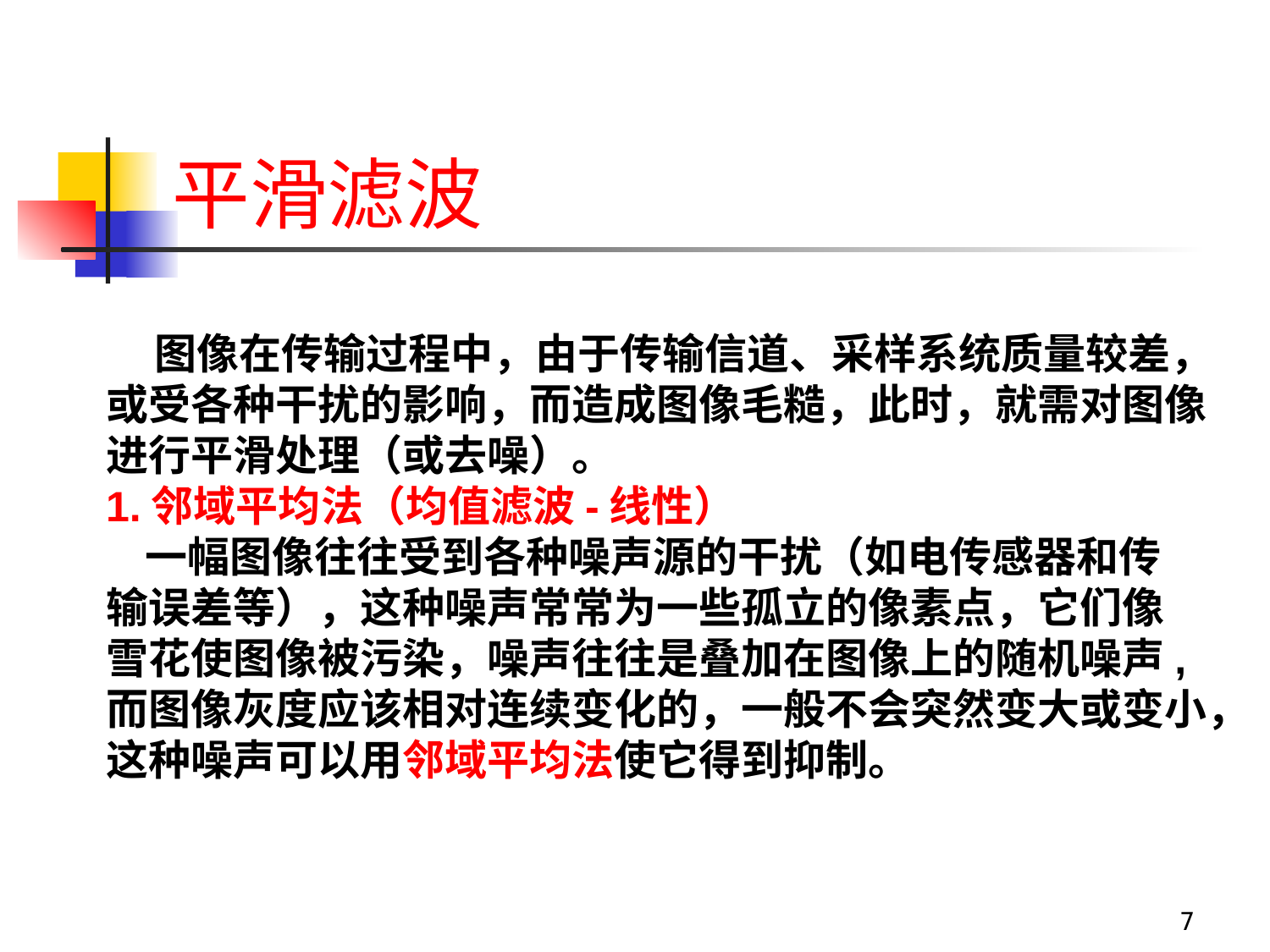

# 平滑滤波

    图像在传输过程中，由于传输信道、采样系统质量较差，
或受各种干扰的影响，而造成图像毛糙，此时，就需对图像
进行平滑处理（或去噪）。
1.邻域平均法（均值滤波-线性）
   一幅图像往往受到各种噪声源的干扰（如电传感器和传
输误差等），这种噪声常常为一些孤立的像素点，它们像
雪花使图像被污染，噪声往往是叠加在图像上的随机噪声,
而图像灰度应该相对连续变化的，一般不会突然变大或变小，
这种噪声可以用邻域平均法使它得到抑制。

7